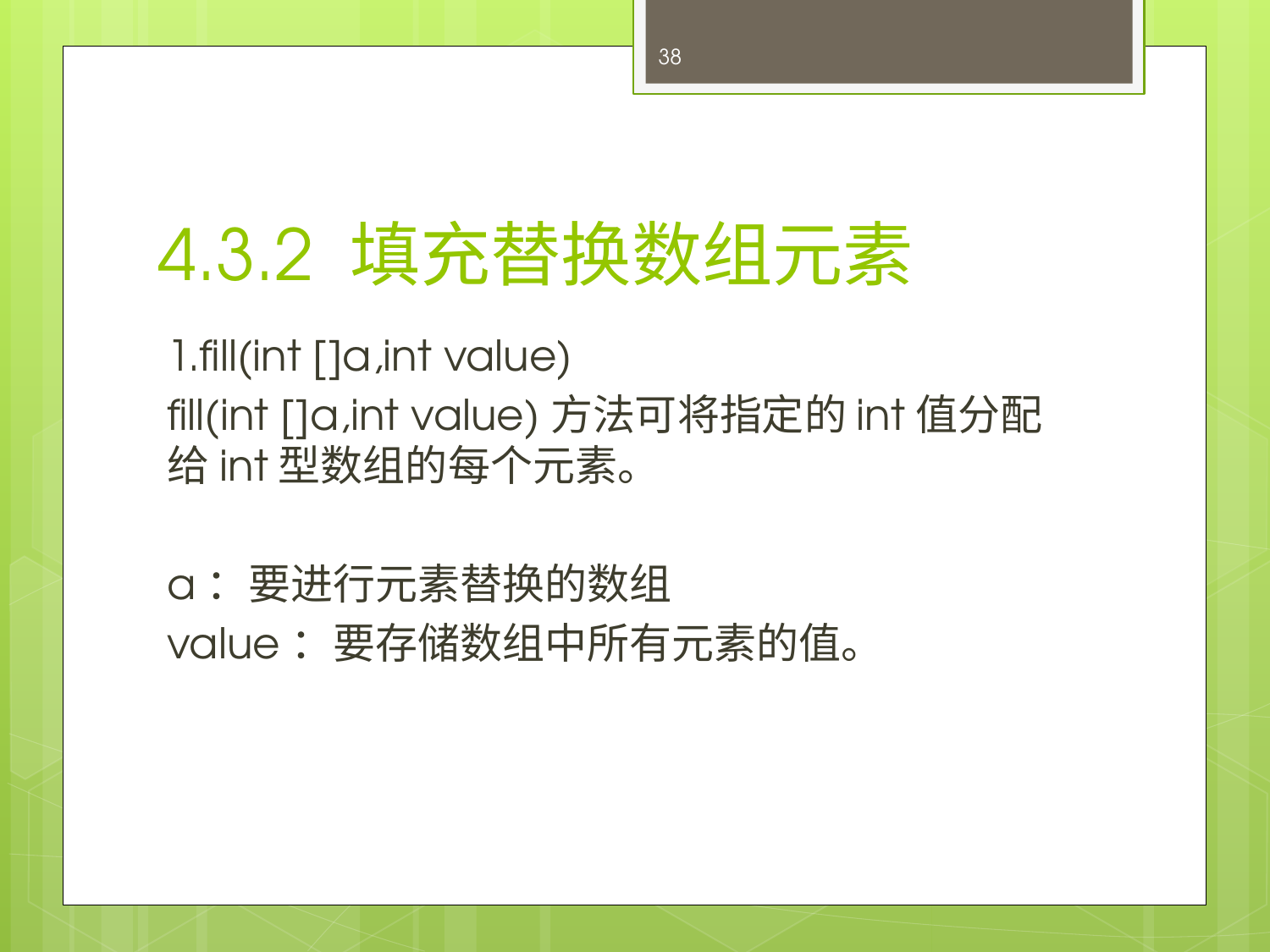

38
# 4.3.2 填充替换数组元素
1.fill(int []a,int value)
fill(int []a,int value)方法可将指定的int值分配给int型数组的每个元素。

a：要进行元素替换的数组
value：要存储数组中所有元素的值。